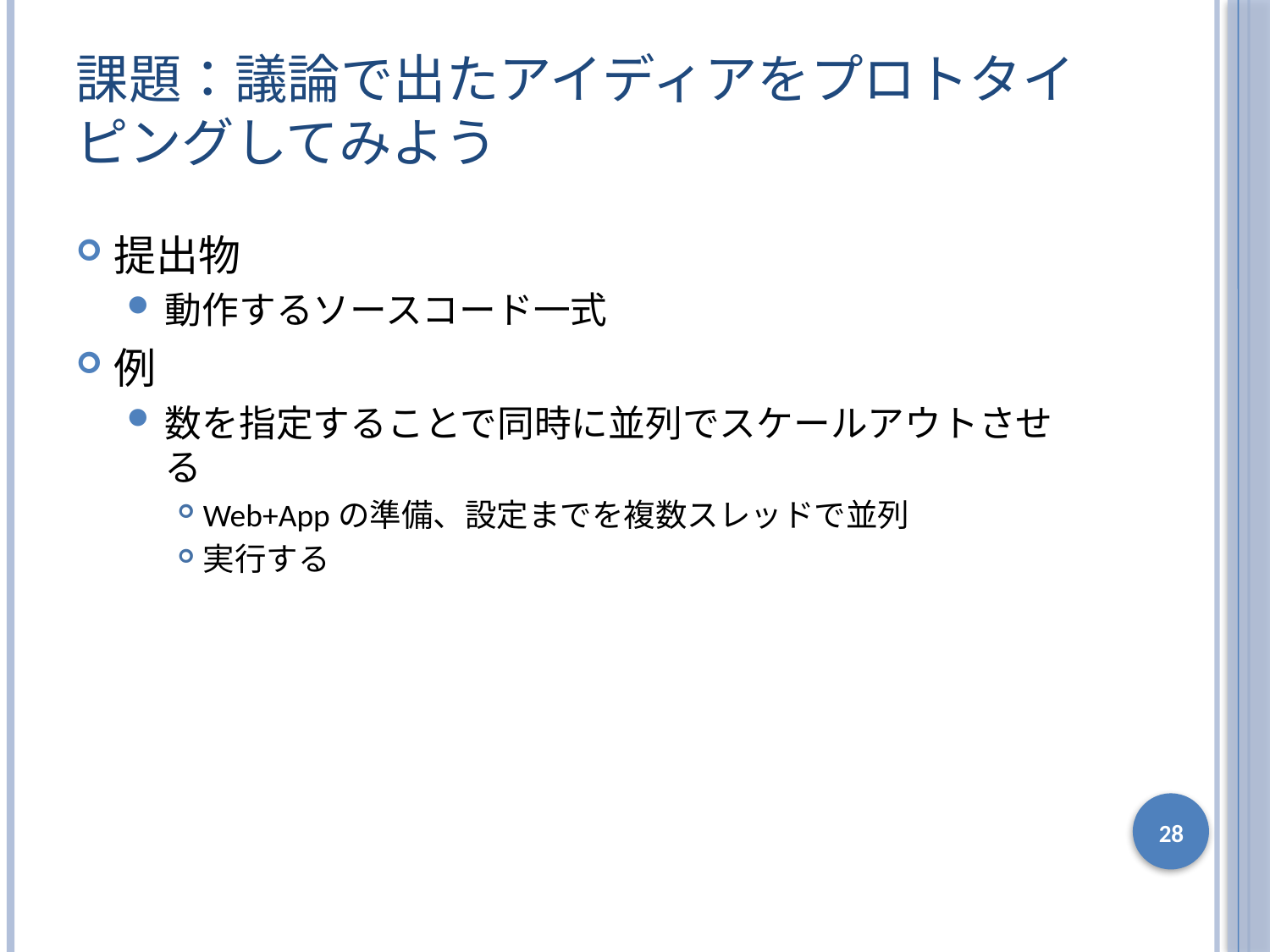

# 課題：議論で出たアイディアをプロトタイピングしてみよう
提出物
動作するソースコード一式
例
数を指定することで同時に並列でスケールアウトさせる
Web+Appの準備、設定までを複数スレッドで並列
実行する
28